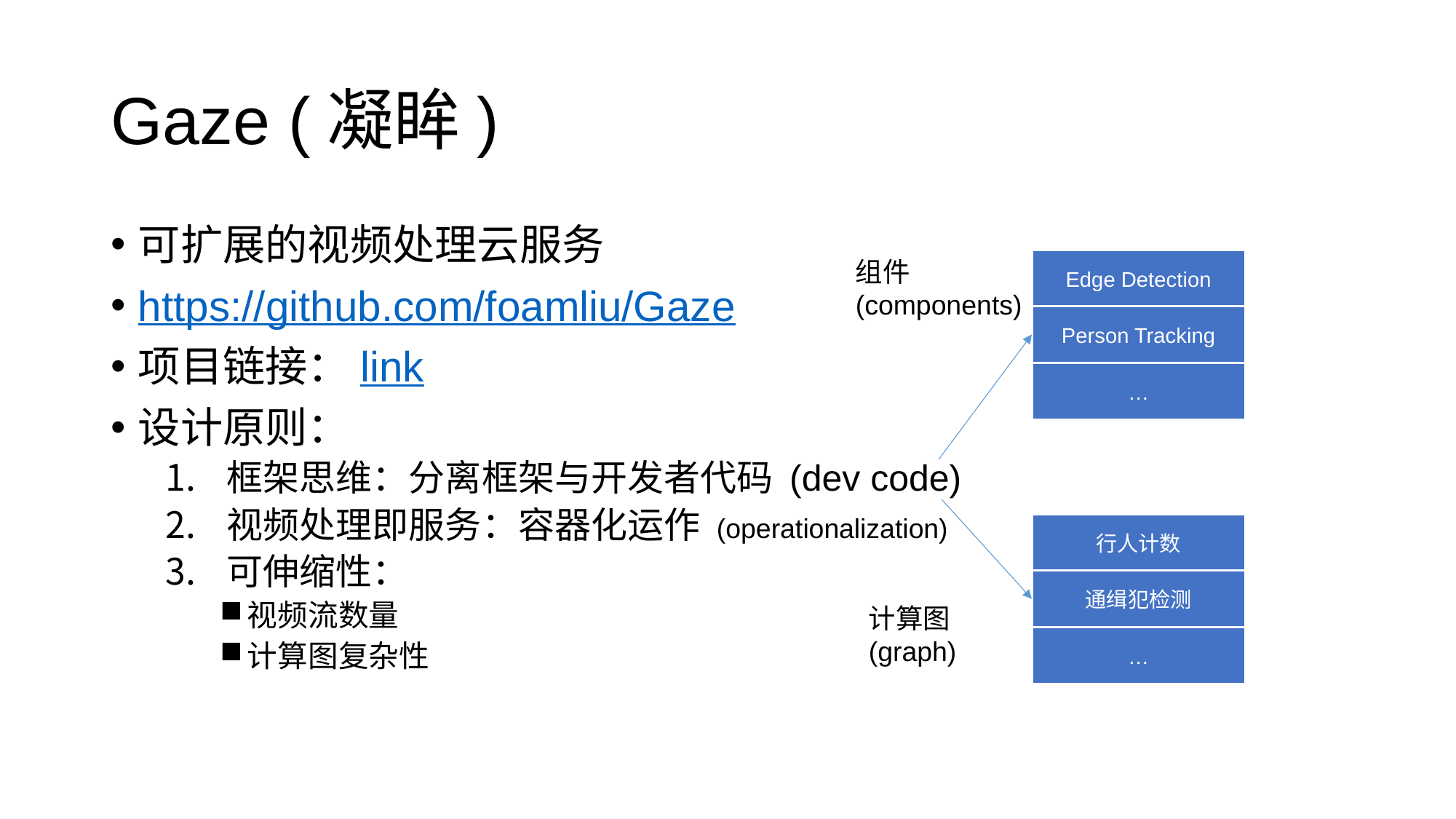

# Gaze (凝眸)
可扩展的视频处理云服务
https://github.com/foamliu/Gaze
项目链接：link
设计原则：
框架思维：分离框架与开发者代码 (dev code)
视频处理即服务：容器化运作 (operationalization)
可伸缩性：
视频流数量
计算图复杂性

组件
(components)
Edge Detection
Person Tracking
…
行人计数
通缉犯检测
计算图
(graph)
…